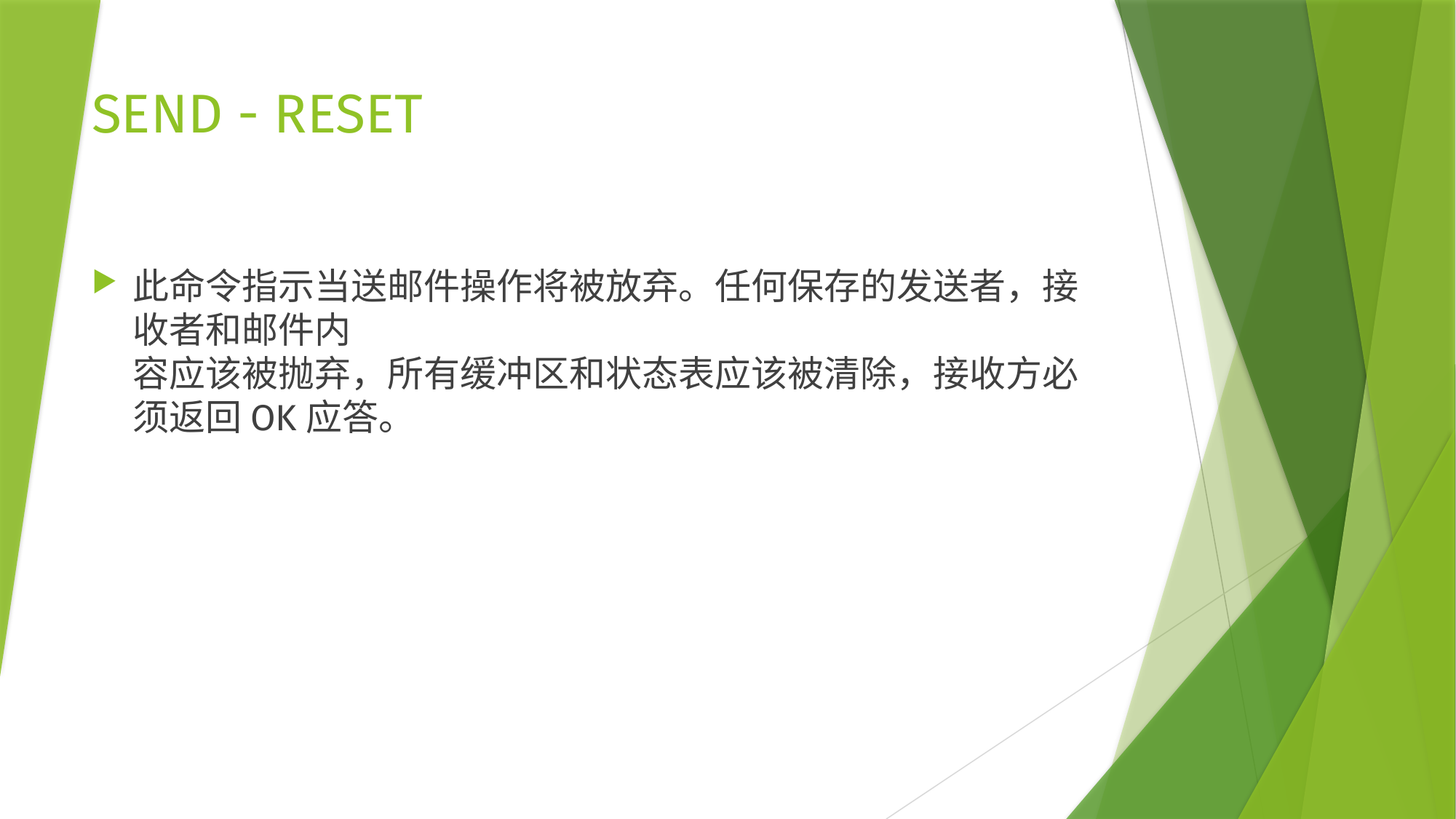

SEND - RESET
此命令指示当送邮件操作将被放弃。任何保存的发送者，接收者和邮件内
容应该被抛弃，所有缓冲区和状态表应该被清除，接收方必须返回OK应答。